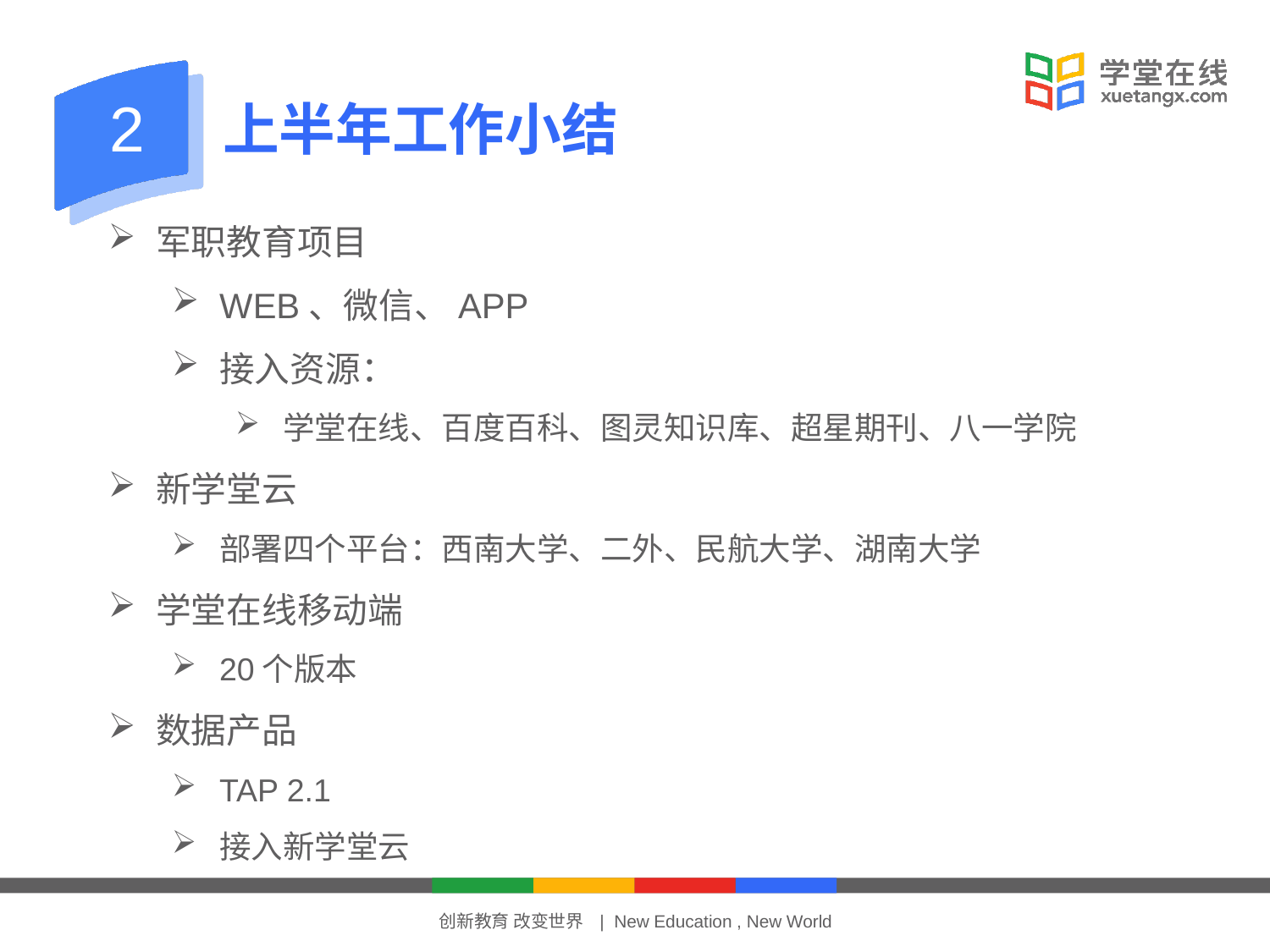

2
上半年工作小结
军职教育项目
WEB、微信、APP
接入资源：
学堂在线、百度百科、图灵知识库、超星期刊、八一学院
新学堂云
部署四个平台：西南大学、二外、民航大学、湖南大学
学堂在线移动端
20个版本
数据产品
TAP 2.1
接入新学堂云